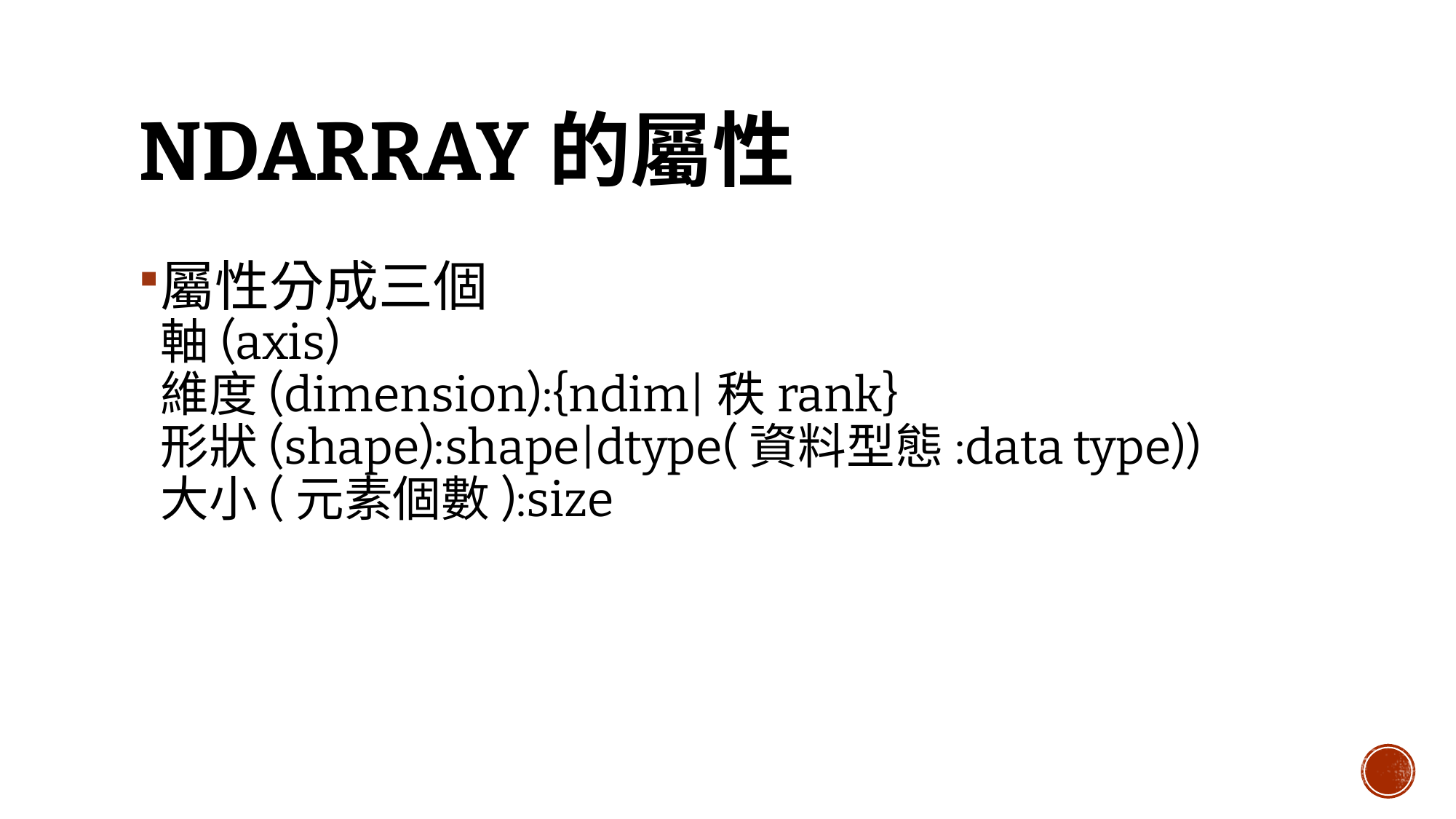

# ndarray的屬性
屬性分成三個
軸(axis)
維度(dimension):{ndim|秩rank}
形狀(shape):shape|dtype(資料型態:data type))
大小(元素個數):size